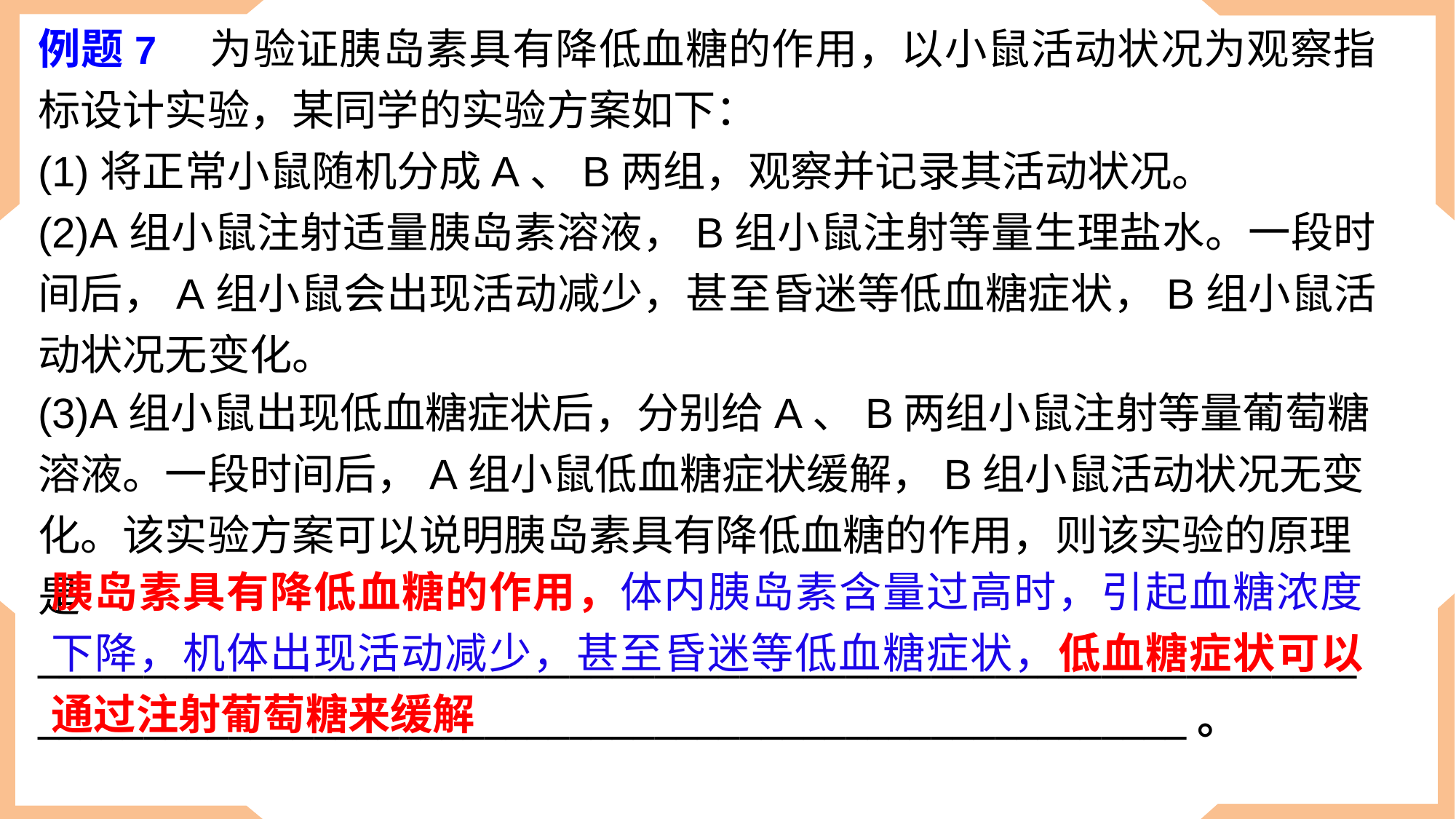

例题7　为验证胰岛素具有降低血糖的作用，以小鼠活动状况为观察指标设计实验，某同学的实验方案如下：
(1)将正常小鼠随机分成A、B两组，观察并记录其活动状况。
(2)A组小鼠注射适量胰岛素溶液，B组小鼠注射等量生理盐水。一段时间后，A组小鼠会出现活动减少，甚至昏迷等低血糖症状，B组小鼠活动状况无变化。
(3)A组小鼠出现低血糖症状后，分别给A、B两组小鼠注射等量葡萄糖溶液。一段时间后，A组小鼠低血糖症状缓解，B组小鼠活动状况无变化。该实验方案可以说明胰岛素具有降低血糖的作用，则该实验的原理是____________________________________________________________________________________________________________________。
胰岛素具有降低血糖的作用，体内胰岛素含量过高时，引起血糖浓度下降，机体出现活动减少，甚至昏迷等低血糖症状，低血糖症状可以通过注射葡萄糖来缓解